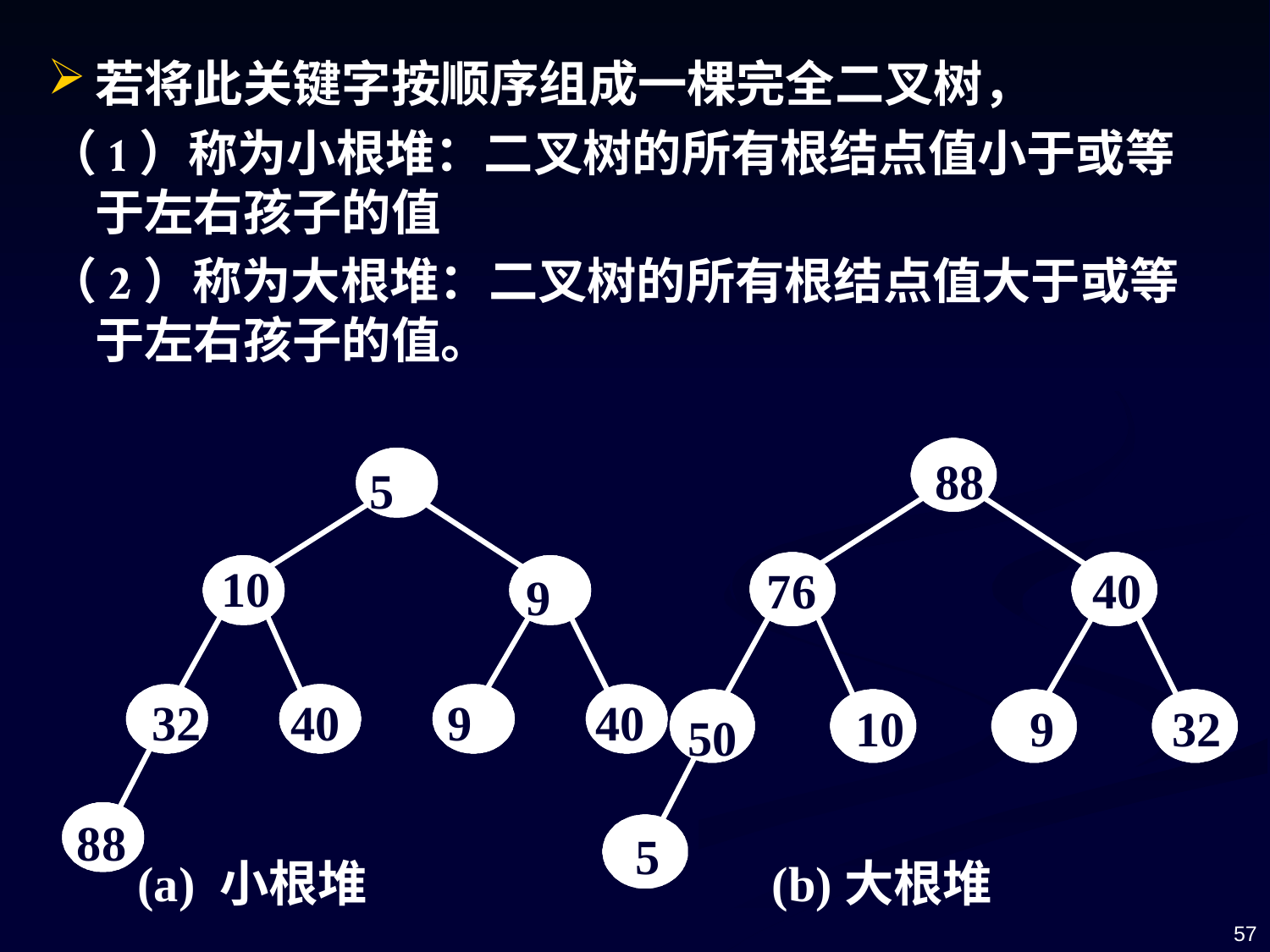

若将此关键字按顺序组成一棵完全二叉树，
（1）称为小根堆：二叉树的所有根结点值小于或等于左右孩子的值
（2）称为大根堆：二叉树的所有根结点值大于或等于左右孩子的值。

88

76
40

10
9
32
50

5

5

10

9

32
40
9
40

88
(a)
(a) 小根堆                                   (b)大根堆
57